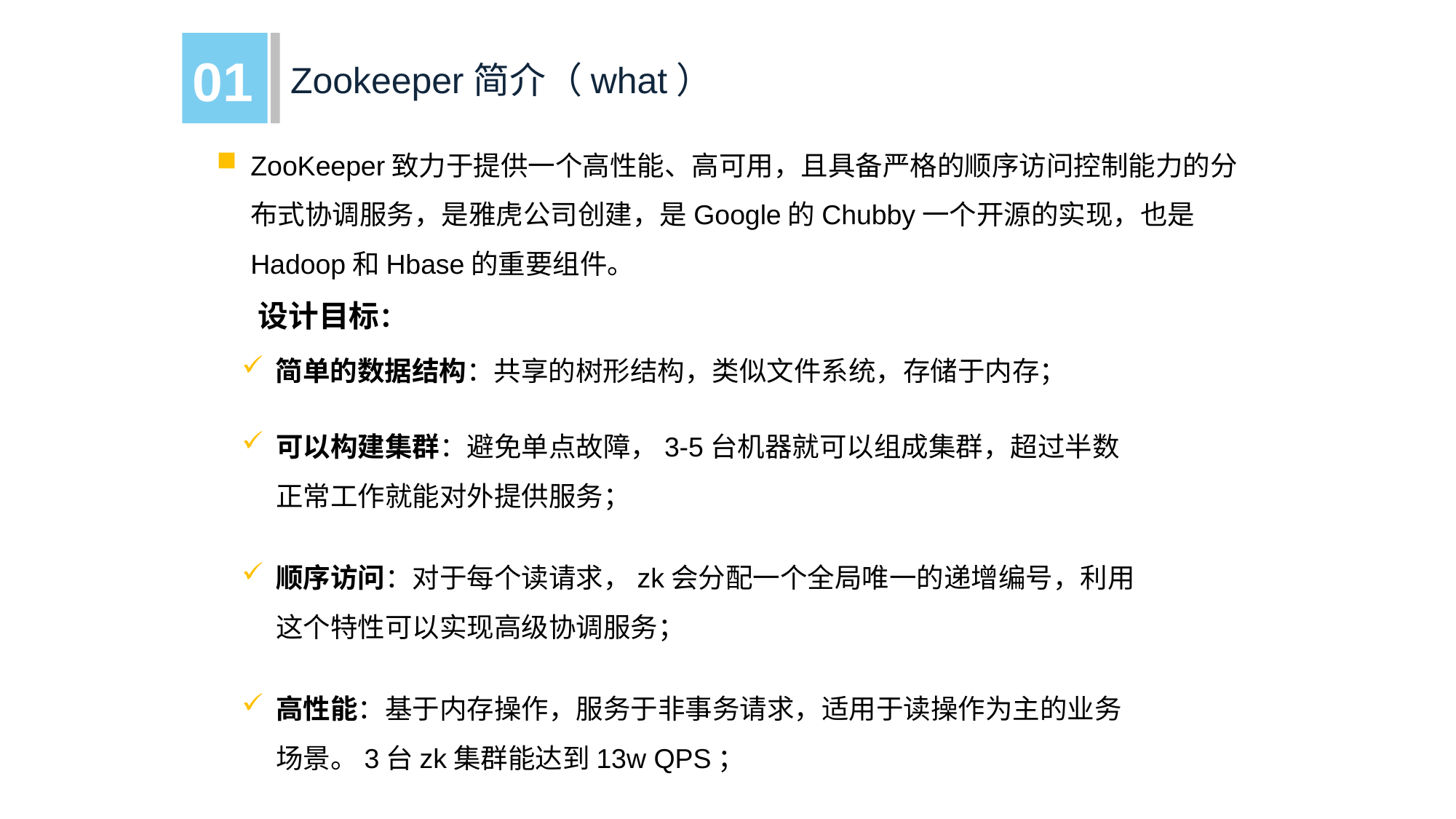

01
Zookeeper简介（what）
ZooKeeper致力于提供一个高性能、高可用，且具备严格的顺序访问控制能力的分布式协调服务，是雅虎公司创建，是Google的Chubby一个开源的实现，也是Hadoop和Hbase的重要组件。
设计目标：
简单的数据结构：共享的树形结构，类似文件系统，存储于内存；
可以构建集群：避免单点故障，3-5台机器就可以组成集群，超过半数正常工作就能对外提供服务；
顺序访问：对于每个读请求，zk会分配一个全局唯一的递增编号，利用这个特性可以实现高级协调服务；
高性能：基于内存操作，服务于非事务请求，适用于读操作为主的业务场景。3台zk集群能达到13w QPS；